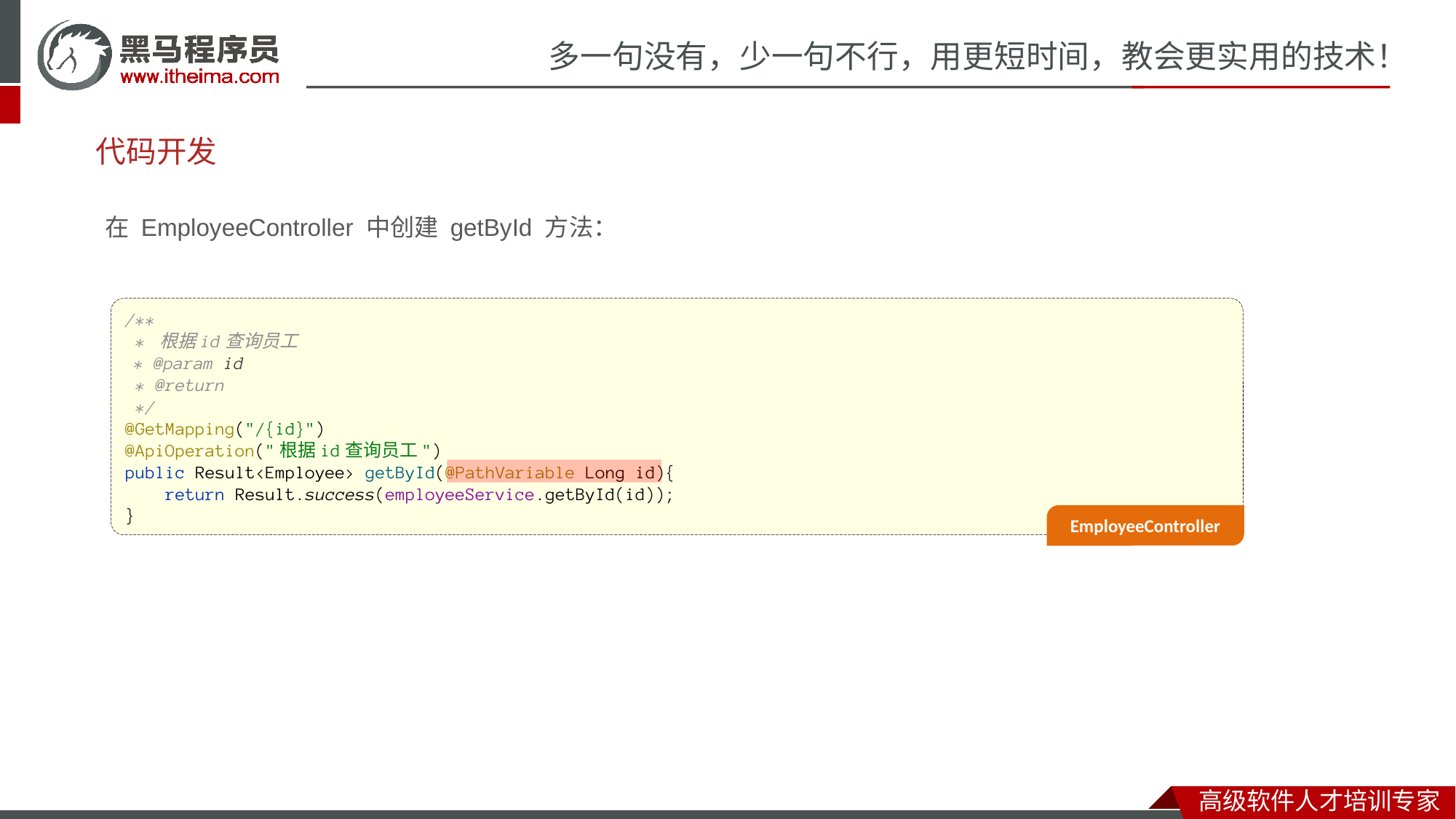

# 代码开发
在 EmployeeController 中创建 getById 方法：
/**
 * 根据id查询员工
 * @param id
 * @return
 */
@GetMapping("/{id}")
@ApiOperation("根据id查询员工")
public Result<Employee> getById(@PathVariable Long id){
    return Result.success(employeeService.getById(id));
}

EmployeeController